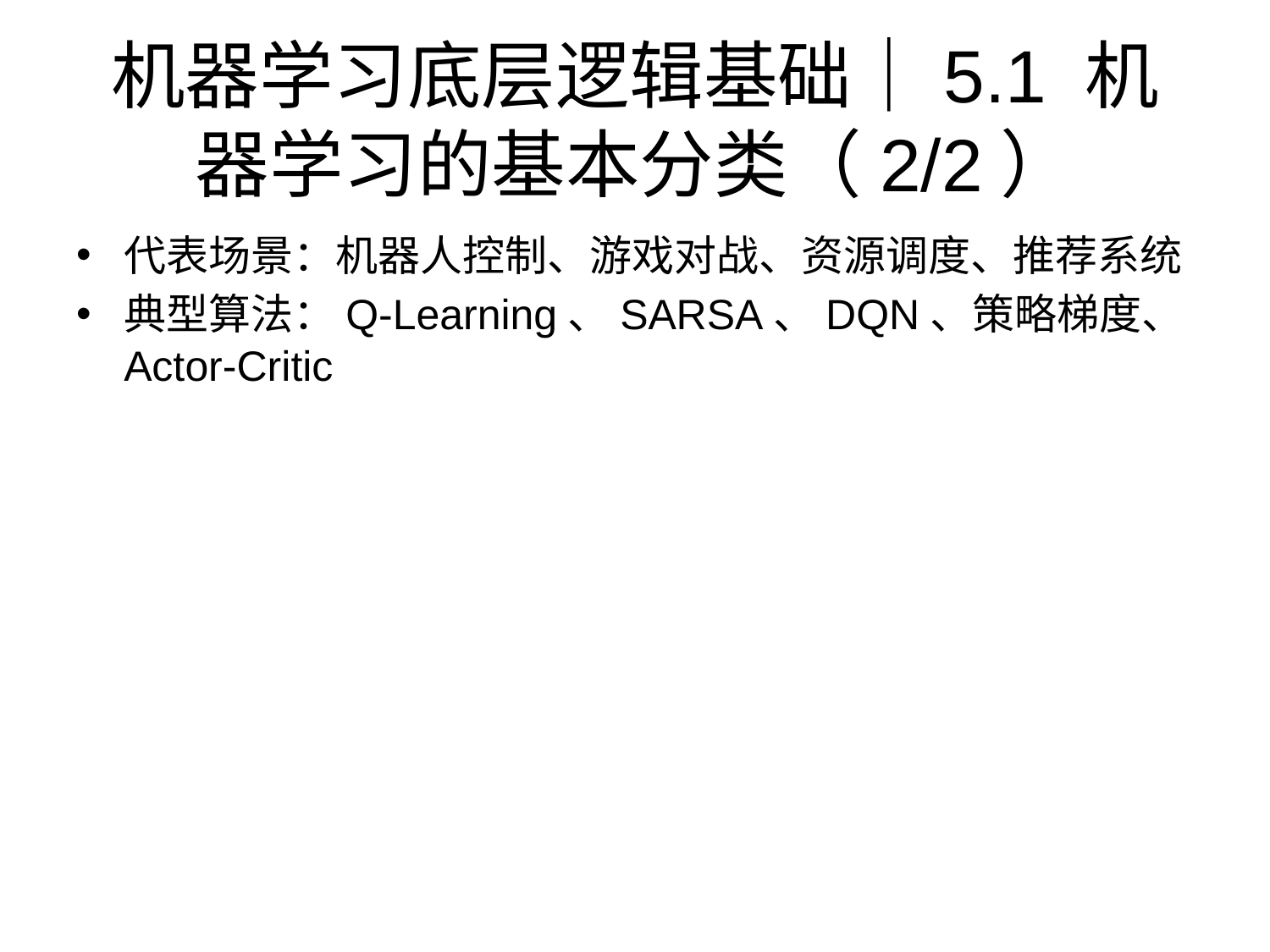

# 机器学习底层逻辑基础｜5.1 机器学习的基本分类（2/2）
代表场景：机器人控制、游戏对战、资源调度、推荐系统
典型算法：Q-Learning、SARSA、DQN、策略梯度、Actor-Critic